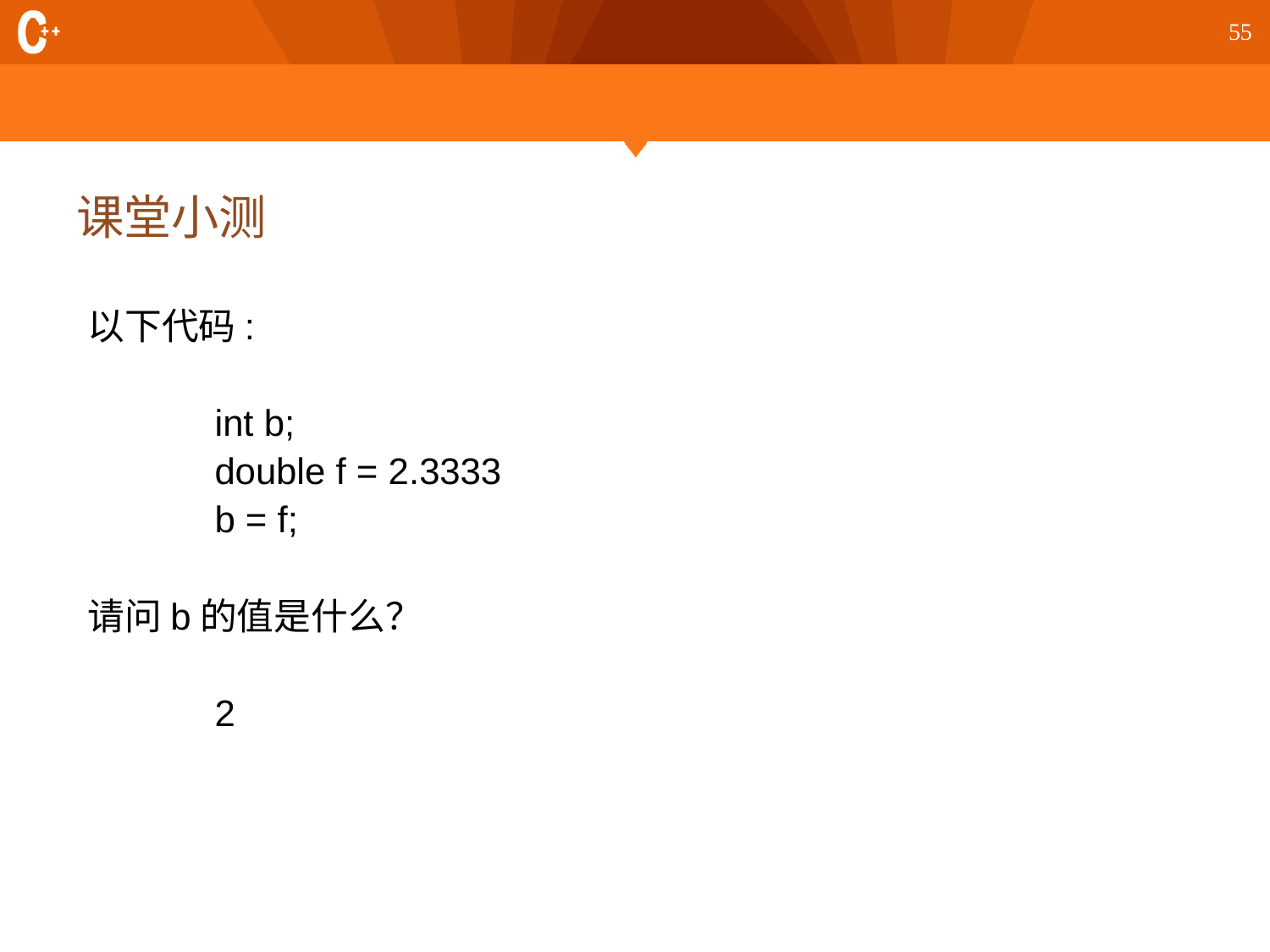

55
# 课堂小测
以下代码:

	int b;
	double f = 2.3333
	b = f;

请问b的值是什么？

	2